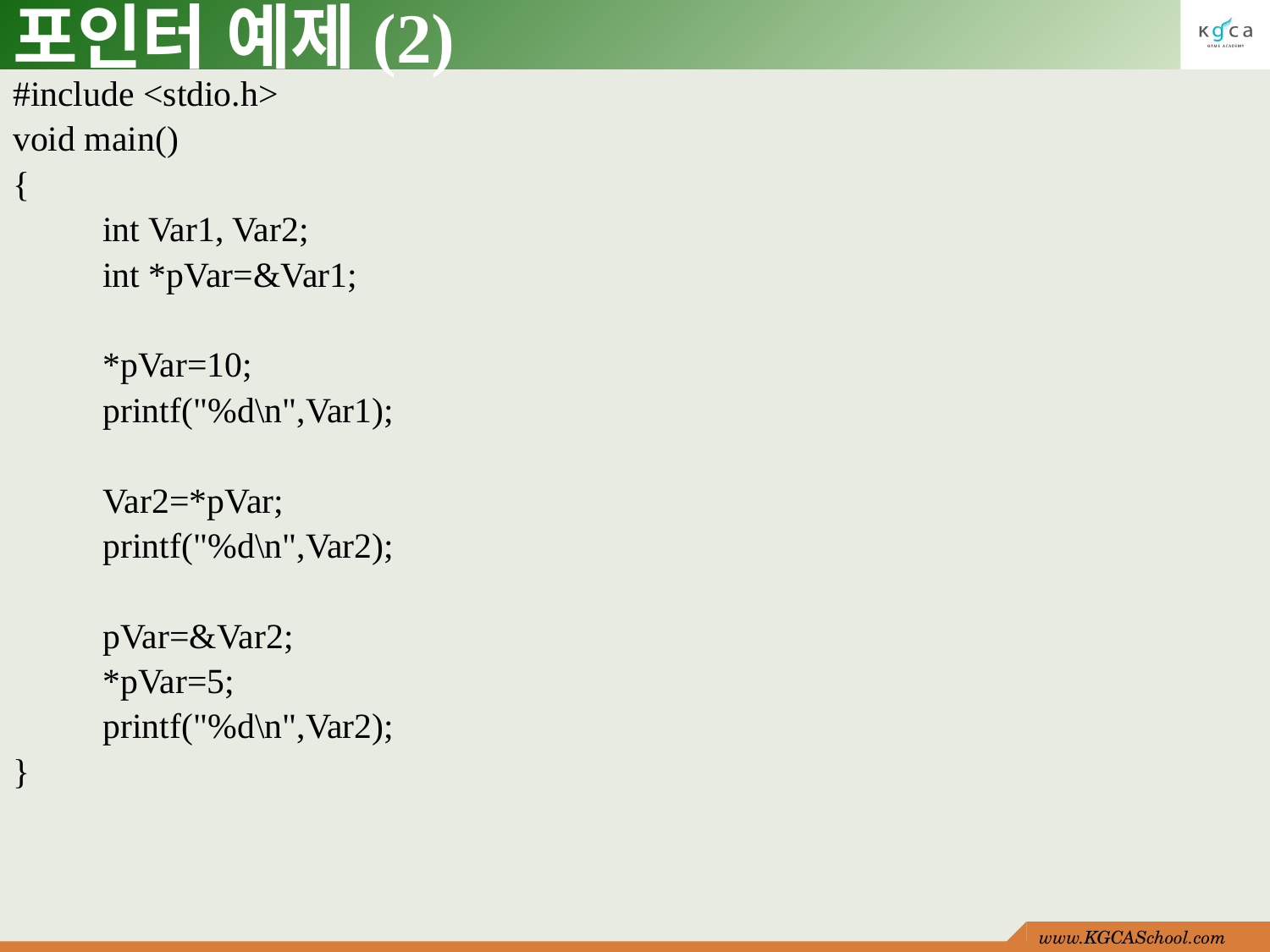

# 포인터 예제(2)
#include <stdio.h>
void main()
{
   int Var1, Var2;
   int *pVar=&Var1;

   *pVar=10;
   printf("%d\n",Var1);

   Var2=*pVar;
   printf("%d\n",Var2);

   pVar=&Var2;
   *pVar=5;
   printf("%d\n",Var2);
}